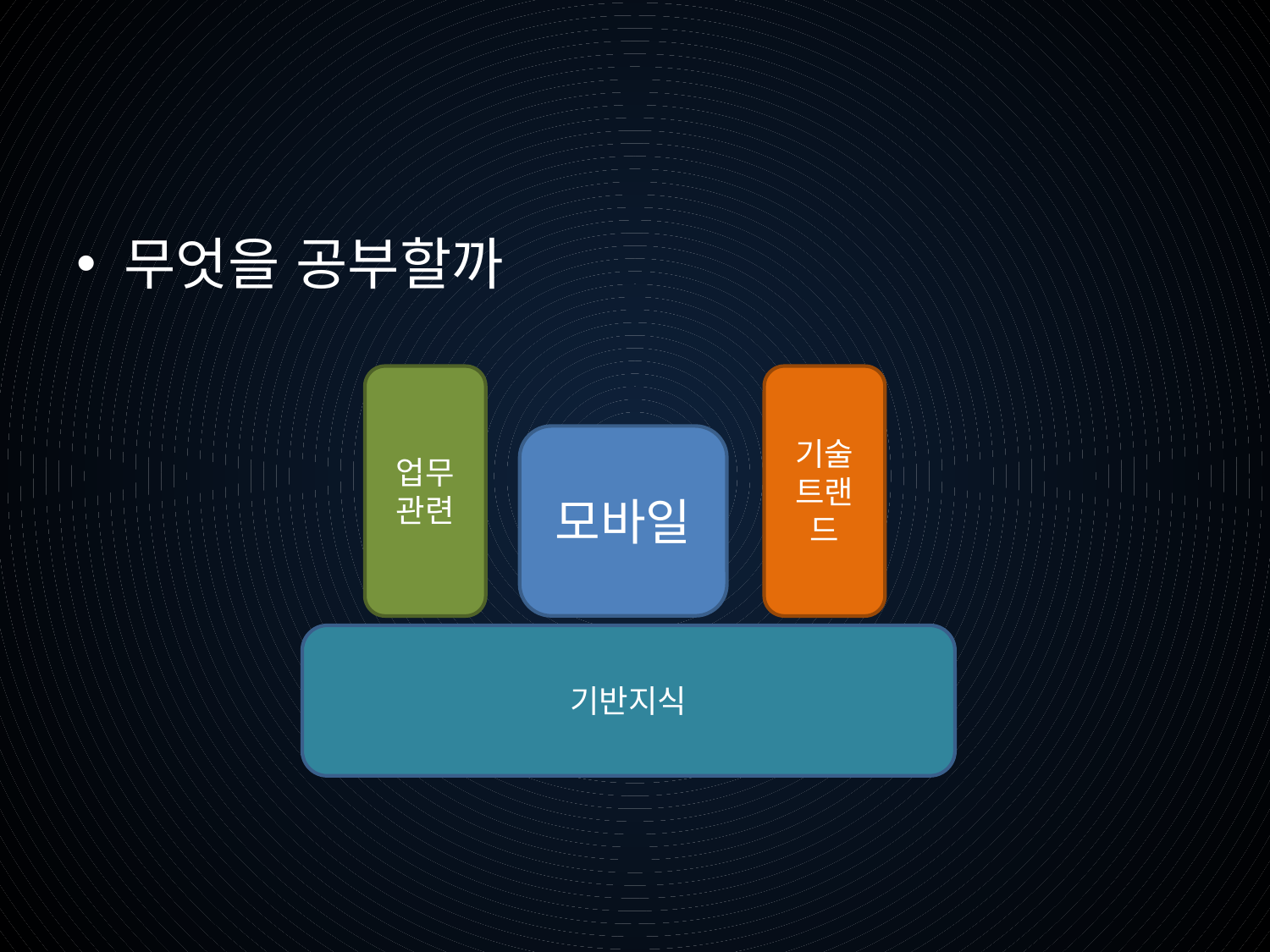

#
무엇을 공부할까
업무관련
기술트랜드
모바일
기반지식